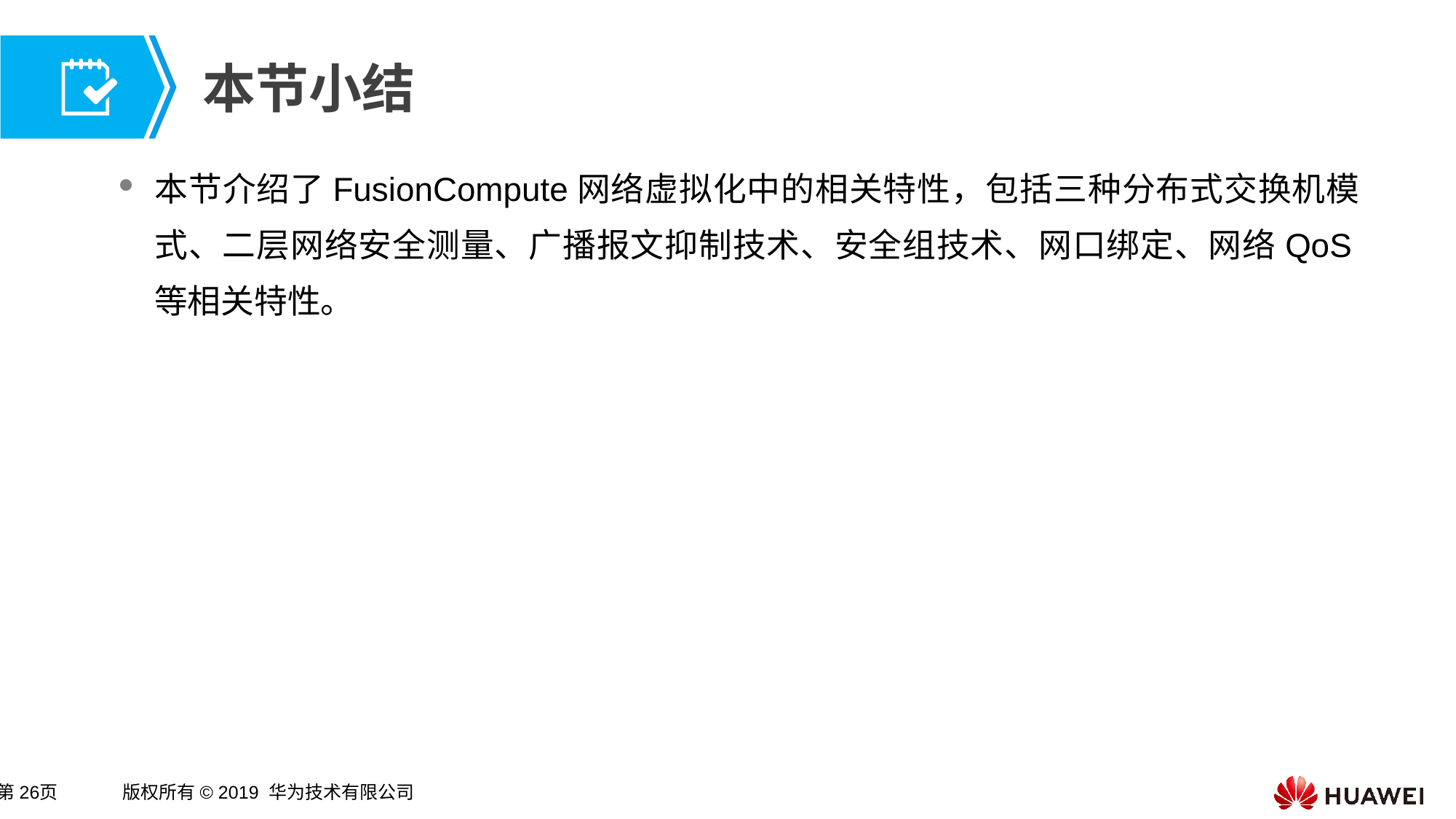

本节介绍了FusionCompute网络虚拟化中的相关特性，包括三种分布式交换机模式、二层网络安全测量、广播报文抑制技术、安全组技术、网口绑定、网络QoS等相关特性。